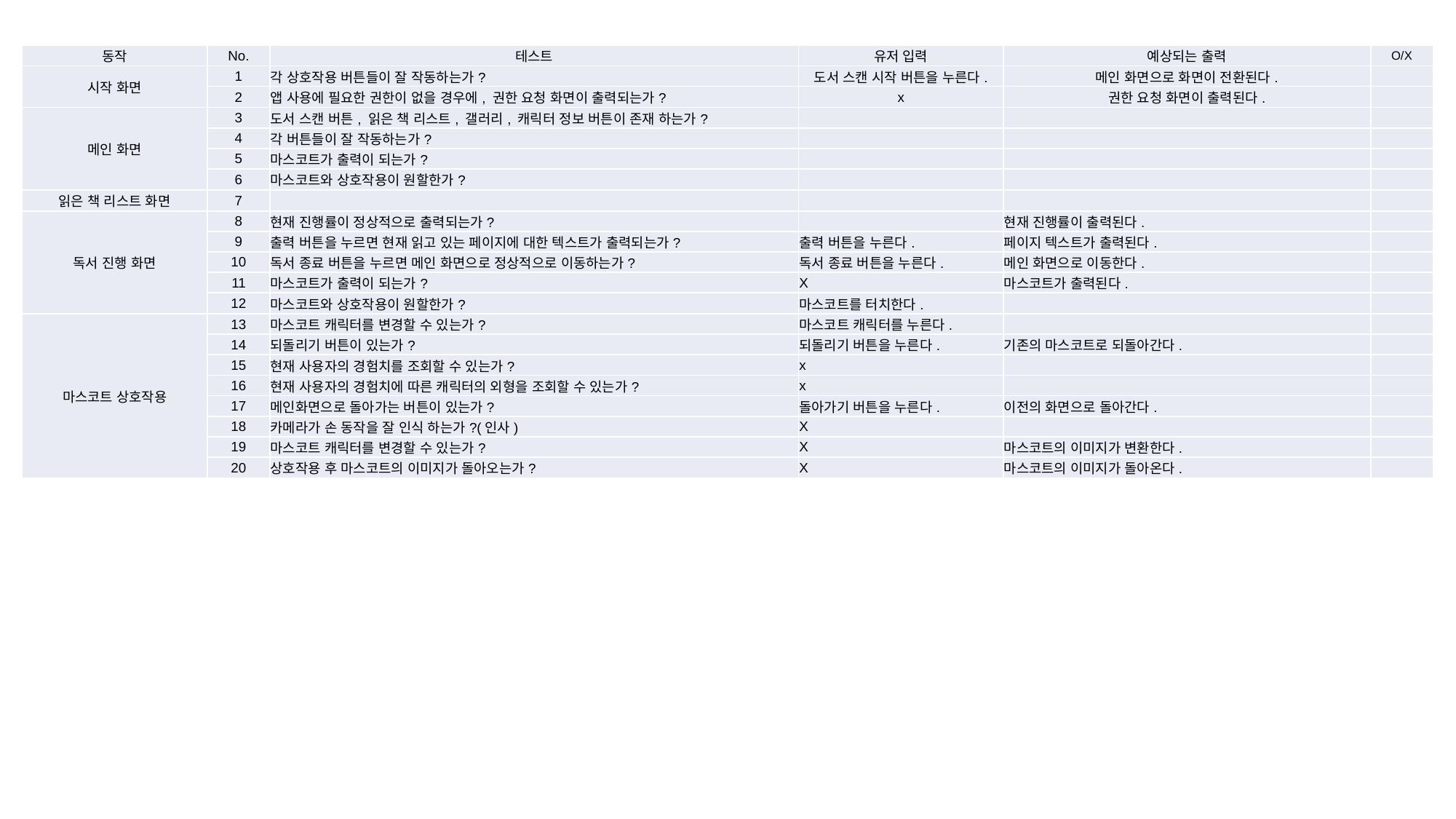

| 동작 | No. | 테스트 | 유저 입력 | 예상되는 출력 | O/X |
| --- | --- | --- | --- | --- | --- |
| 시작 화면 | 1 | 각 상호작용 버튼들이 잘 작동하는가? | 도서 스캔 시작 버튼을 누른다. | 메인 화면으로 화면이 전환된다. |  |
|  | 2 | 앱 사용에 필요한 권한이 없을 경우에, 권한 요청 화면이 출력되는가? | x | 권한 요청 화면이 출력된다. |  |
| 메인 화면 | 3 | 도서 스캔 버튼, 읽은 책 리스트, 갤러리, 캐릭터 정보 버튼이 존재 하는가? |  |  |  |
|  | 4 | 각 버튼들이 잘 작동하는가? |  |  |  |
|  | 5 | 마스코트가 출력이 되는가? |  |  |  |
|  | 6 | 마스코트와 상호작용이 원할한가? |  |  |  |
| 읽은 책 리스트 화면 | 7 |  |  |  |  |
| 독서 진행 화면 | 8 | 현재 진행률이 정상적으로 출력되는가? |  | 현재 진행률이 출력된다. |  |
|  | 9 | 출력 버튼을 누르면 현재 읽고 있는 페이지에 대한 텍스트가 출력되는가? | 출력 버튼을 누른다. | 페이지 텍스트가 출력된다. |  |
|  | 10 | 독서 종료 버튼을 누르면 메인 화면으로 정상적으로 이동하는가? | 독서 종료 버튼을 누른다. | 메인 화면으로 이동한다. |  |
|  | 11 | 마스코트가 출력이 되는가? | X | 마스코트가 출력된다. |  |
|  | 12 | 마스코트와 상호작용이 원할한가? | 마스코트를 터치한다. |  |  |
| 마스코트 상호작용 | 13 | 마스코트 캐릭터를 변경할 수 있는가? | 마스코트 캐릭터를 누른다. |  |  |
|  | 14 | 되돌리기 버튼이 있는가? | 되돌리기 버튼을 누른다. | 기존의 마스코트로 되돌아간다. |  |
|  | 15 | 현재 사용자의 경험치를 조회할 수 있는가? | x |  |  |
|  | 16 | 현재 사용자의 경험치에 따른 캐릭터의 외형을 조회할 수 있는가? | x |  |  |
|  | 17 | 메인화면으로 돌아가는 버튼이 있는가? | 돌아가기 버튼을 누른다. | 이전의 화면으로 돌아간다. |  |
|  | 18 | 카메라가 손 동작을 잘 인식 하는가?(인사) | X |  |  |
|  | 19 | 마스코트 캐릭터를 변경할 수 있는가? | X | 마스코트의 이미지가 변환한다. |  |
|  | 20 | 상호작용 후 마스코트의 이미지가 돌아오는가? | X | 마스코트의 이미지가 돌아온다. |  |